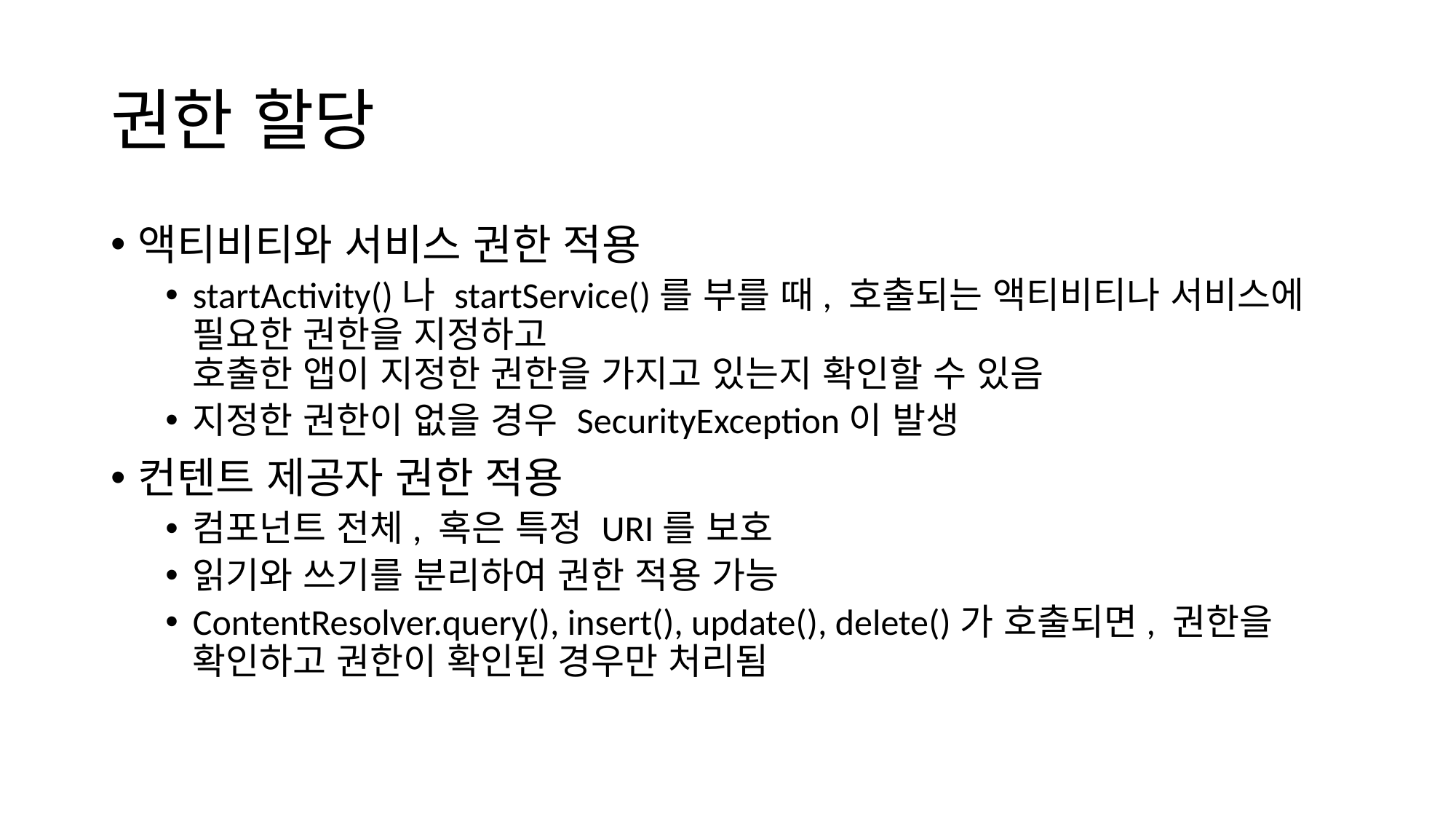

# 권한 할당
액티비티와 서비스 권한 적용
startActivity()나 startService()를 부를 때, 호출되는 액티비티나 서비스에 필요한 권한을 지정하고
호출한 앱이 지정한 권한을 가지고 있는지 확인할 수 있음
지정한 권한이 없을 경우 SecurityException이 발생
컨텐트 제공자 권한 적용
컴포넌트 전체, 혹은 특정 URI를 보호
읽기와 쓰기를 분리하여 권한 적용 가능
ContentResolver.query(), insert(), update(), delete()가 호출되면, 권한을 확인하고 권한이 확인된 경우만 처리됨